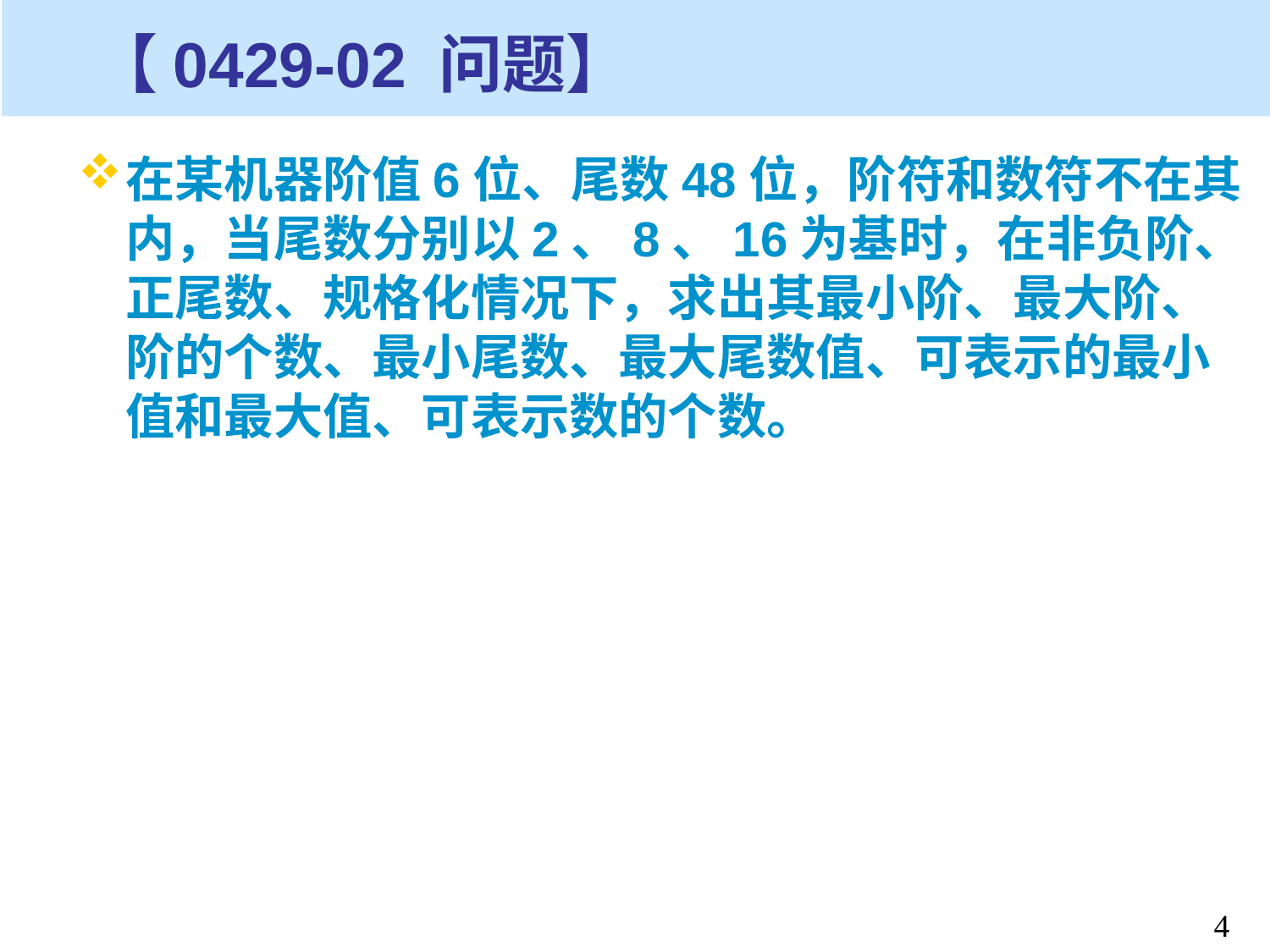

# 【0429-02 问题】
在某机器阶值6位、尾数48位，阶符和数符不在其内，当尾数分别以2、8、16为基时，在非负阶、正尾数、规格化情况下，求出其最小阶、最大阶、阶的个数、最小尾数、最大尾数值、可表示的最小值和最大值、可表示数的个数。